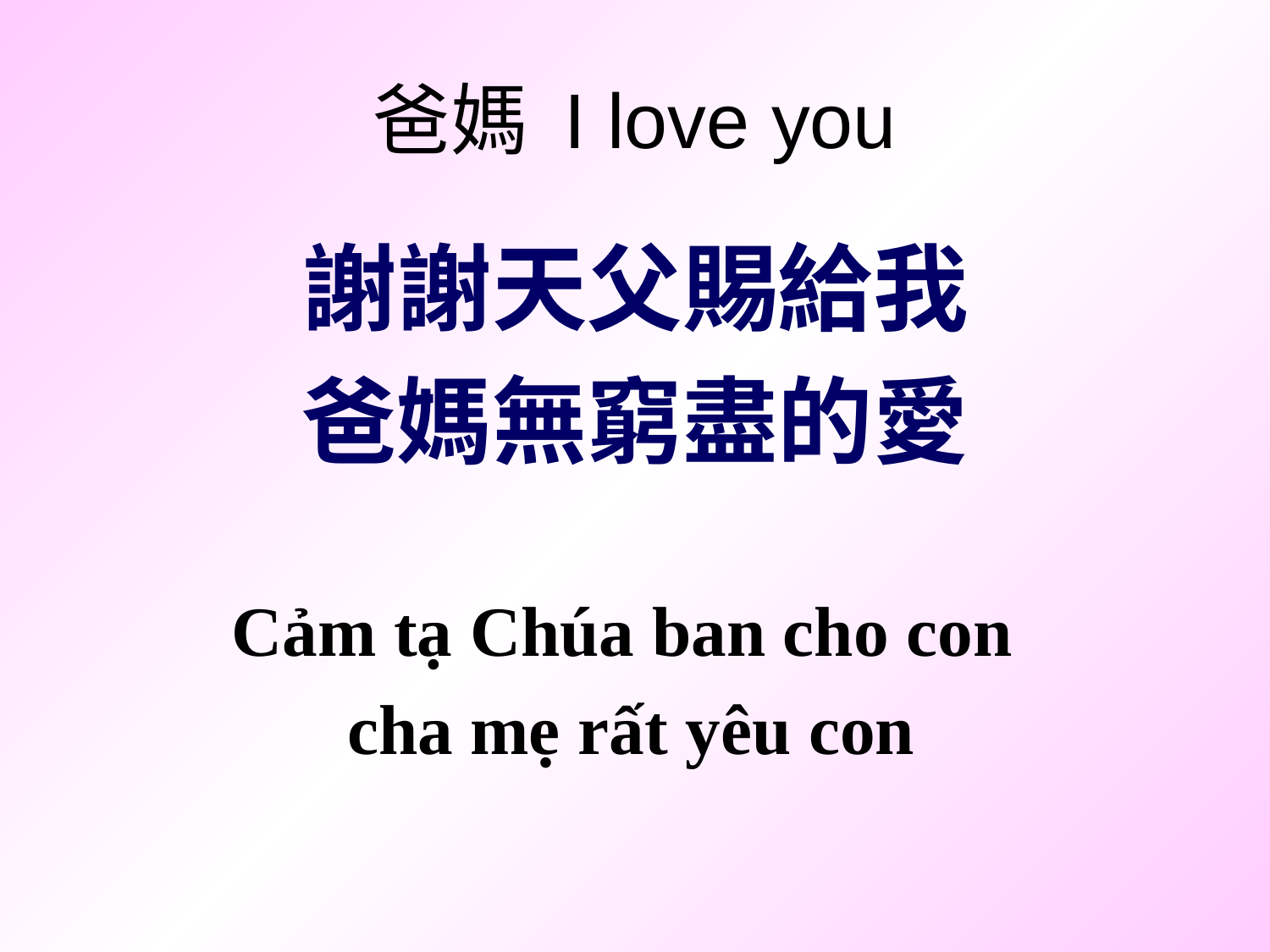

# 爸媽 I love you
謝謝天父賜給我
爸媽無窮盡的愛
Cảm tạ Chúa ban cho con
cha mẹ rất yêu con